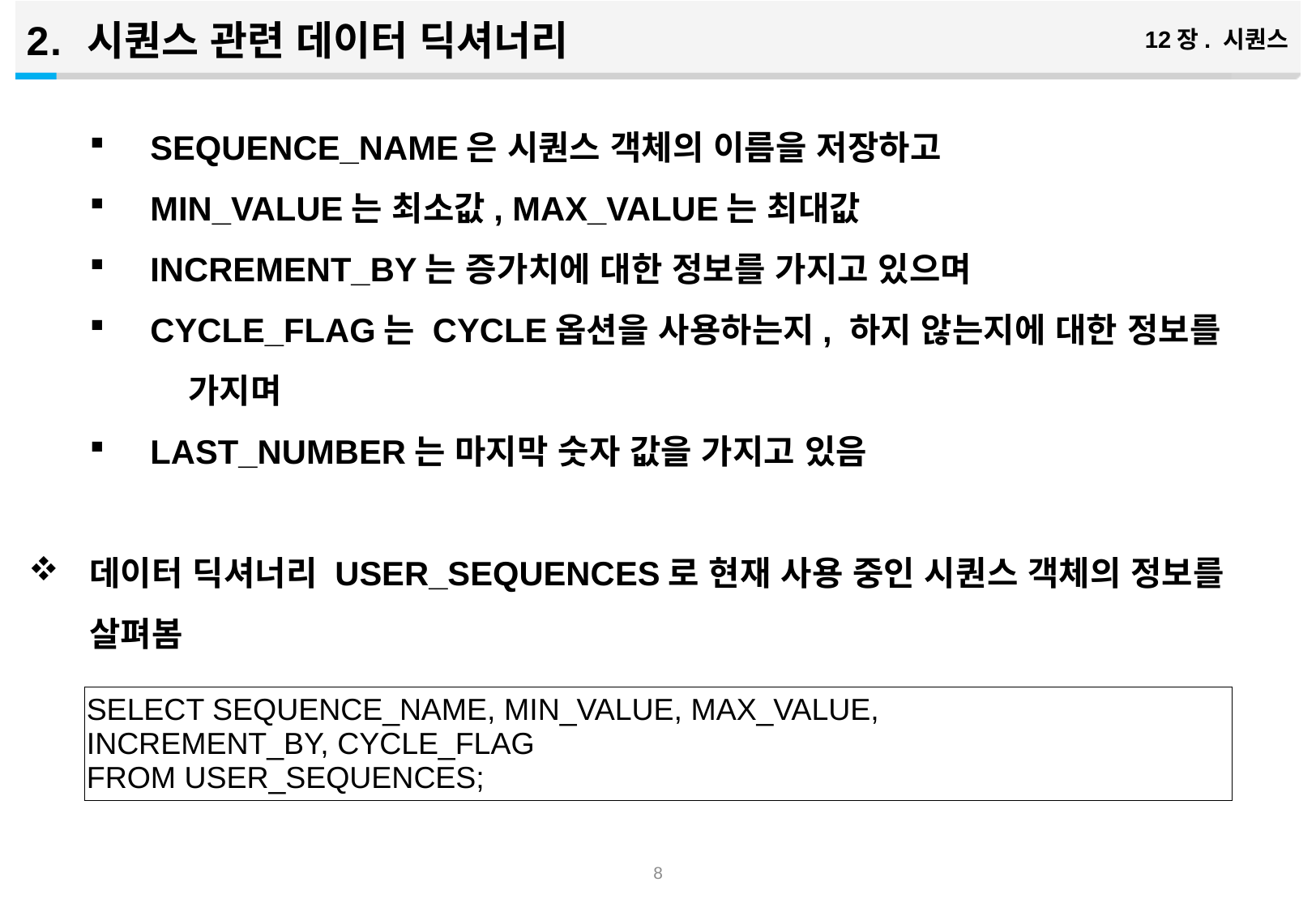

시퀀스 관련 데이터 딕셔너리
12장. 시퀀스
SEQUENCE_NAME은 시퀀스 객체의 이름을 저장하고
MIN_VALUE는 최소값, MAX_VALUE는 최대값
INCREMENT_BY는 증가치에 대한 정보를 가지고 있으며
CYCLE_FLAG는 CYCLE옵션을 사용하는지, 하지 않는지에 대한 정보를           가지며
LAST_NUMBER는 마지막 숫자 값을 가지고 있음

데이터 딕셔너리 USER_SEQUENCES로 현재 사용 중인 시퀀스 객체의 정보를 살펴봄
| SELECT SEQUENCE\_NAME, MIN\_VALUE, MAX\_VALUE, INCREMENT\_BY, CYCLE\_FLAG FROM USER\_SEQUENCES; |
| --- |
8